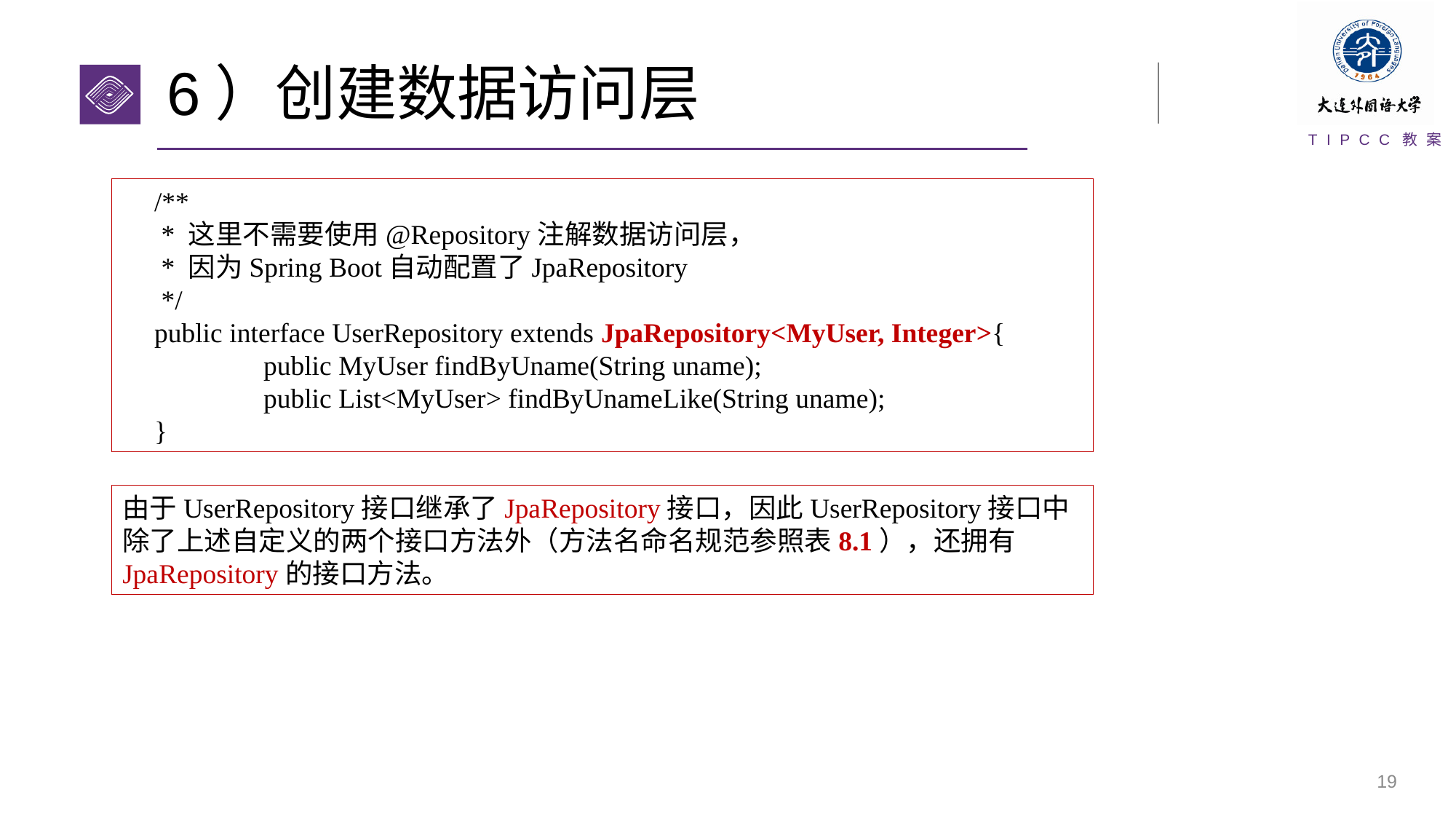

# 6）创建数据访问层
/**
 * 这里不需要使用@Repository注解数据访问层，
 * 因为Spring Boot自动配置了JpaRepository
 */
public interface UserRepository extends JpaRepository<MyUser, Integer>{
	public MyUser findByUname(String uname);
	public List<MyUser> findByUnameLike(String uname);
}
由于UserRepository接口继承了JpaRepository接口，因此UserRepository接口中除了上述自定义的两个接口方法外（方法名命名规范参照表8.1），还拥有JpaRepository的接口方法。
19